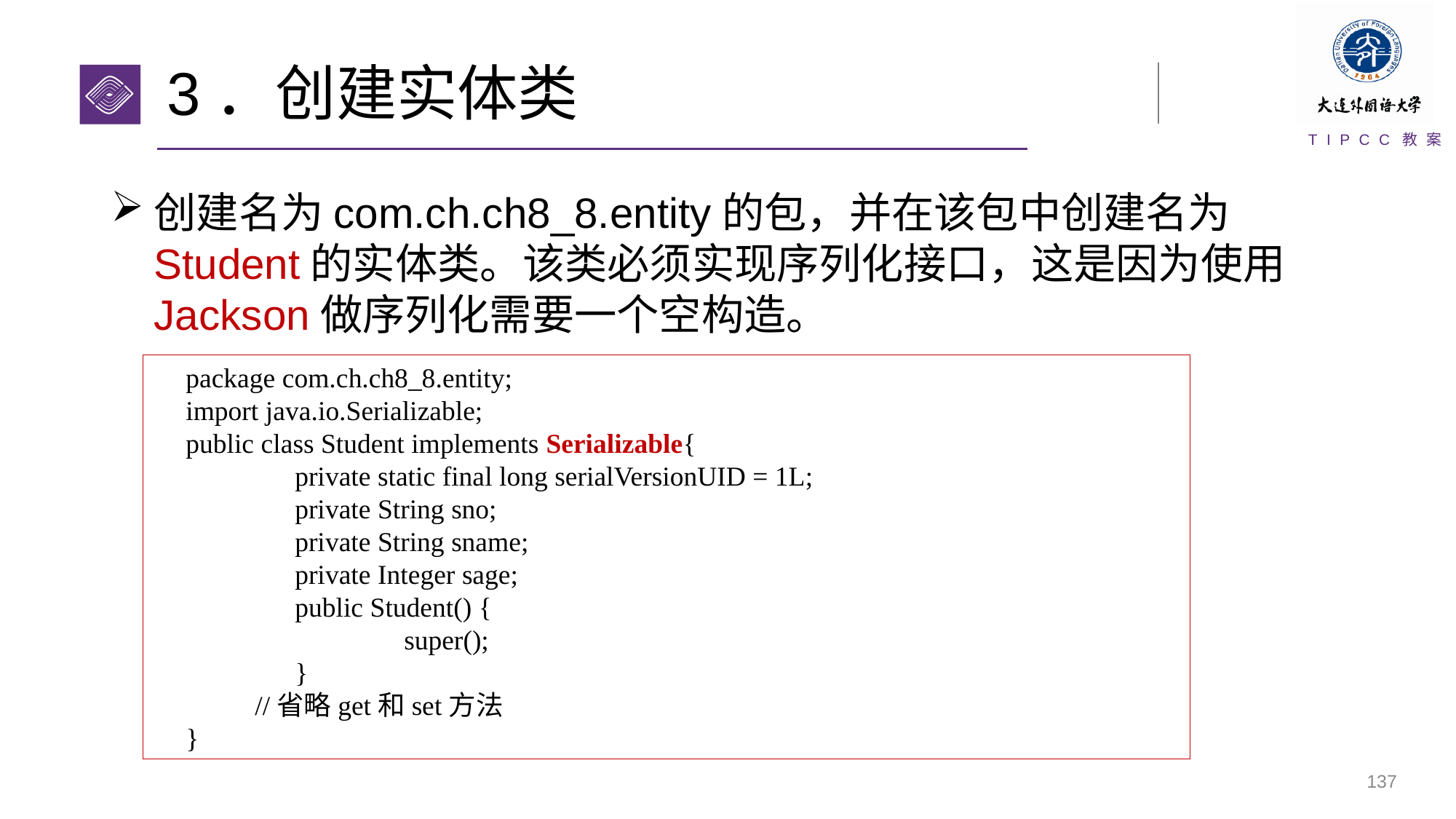

# 3．创建实体类
创建名为com.ch.ch8_8.entity的包，并在该包中创建名为Student的实体类。该类必须实现序列化接口，这是因为使用Jackson做序列化需要一个空构造。
package com.ch.ch8_8.entity;
import java.io.Serializable;
public class Student implements Serializable{
	private static final long serialVersionUID = 1L;
	private String sno;
	private String sname;
	private Integer sage;
	public Student() {
		super();
	}
          //省略get和set方法
}
137